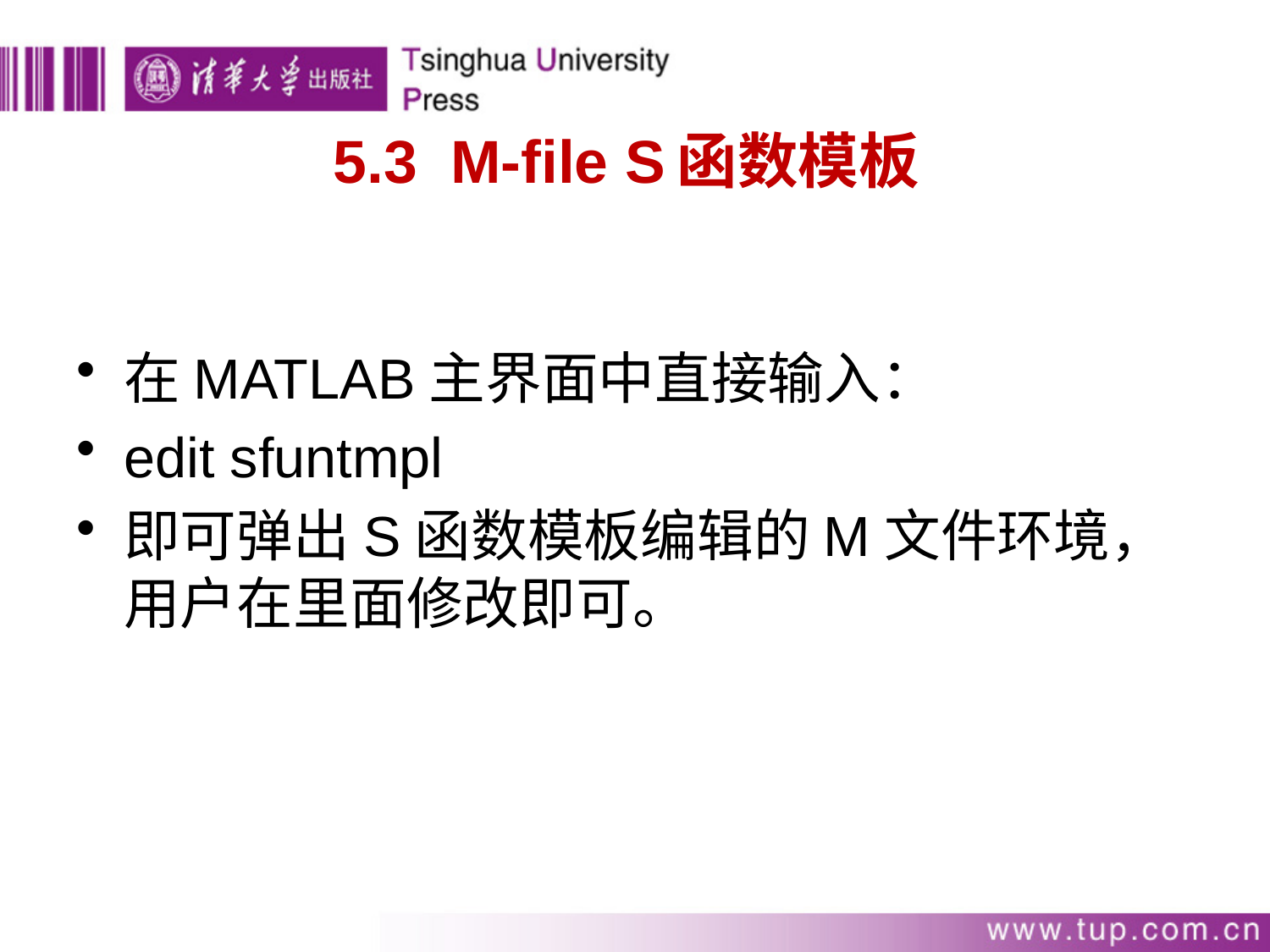

# 5.3  M-file S函数模板
在MATLAB主界面中直接输入：
edit sfuntmpl
即可弹出S函数模板编辑的M文件环境，用户在里面修改即可。